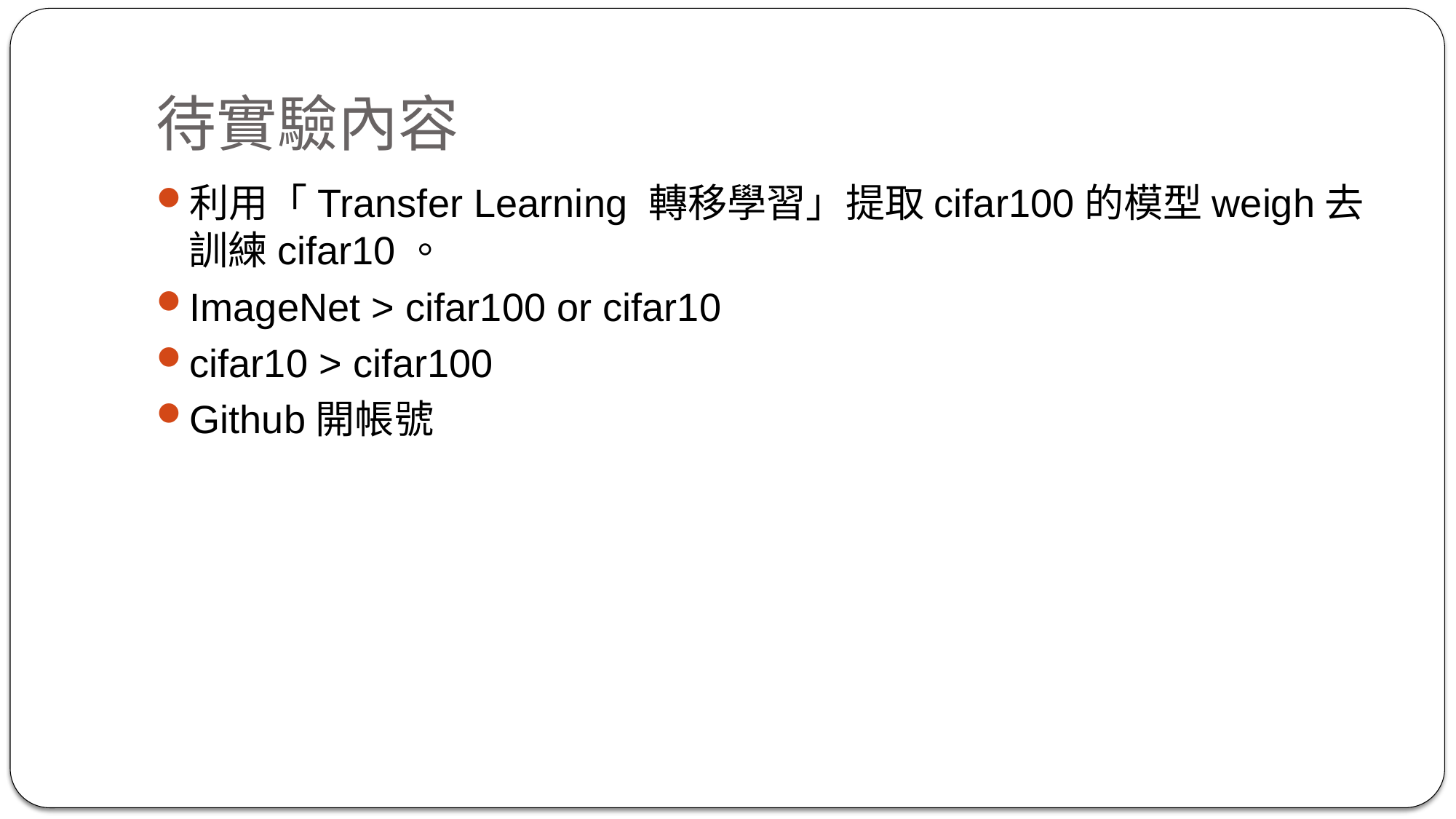

# 待實驗內容
利用「Transfer Learning 轉移學習」提取cifar100的模型weigh去訓練cifar10。
ImageNet > cifar100 or cifar10
cifar10 > cifar100
Github開帳號